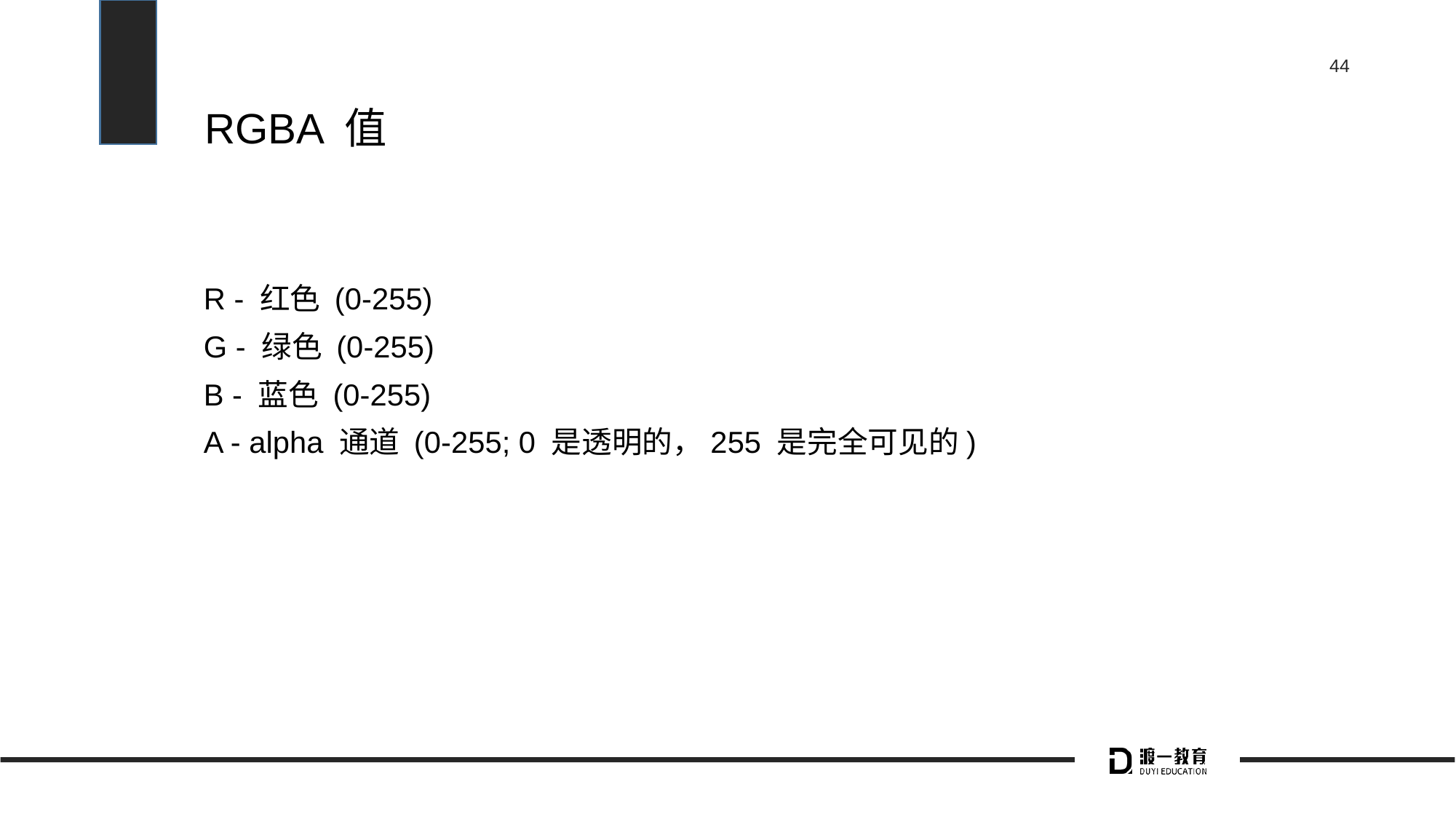

# RGBA 值

R - 红色 (0-255)
G - 绿色 (0-255)
B - 蓝色 (0-255)
A - alpha 通道 (0-255; 0 是透明的，255 是完全可见的)